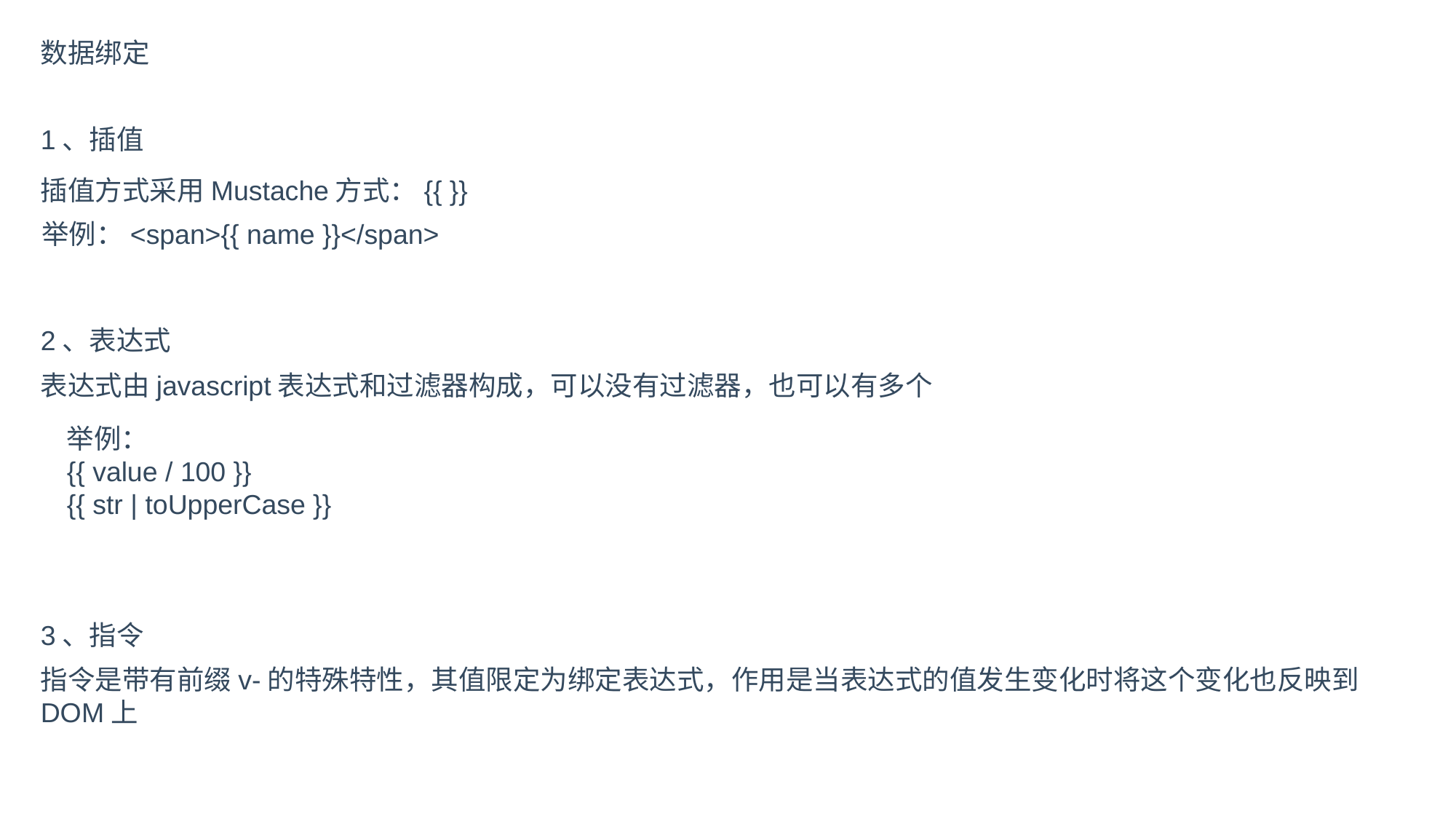

数据绑定
1、插值
插值方式采用Mustache方式：{{ }}
举例：<span>{{ name }}</span>
2、表达式
表达式由javascript表达式和过滤器构成，可以没有过滤器，也可以有多个
举例：
{{ value / 100 }}
{{ str | toUpperCase }}
3、指令
指令是带有前缀v-的特殊特性，其值限定为绑定表达式，作用是当表达式的值发生变化时将这个变化也反映到DOM上